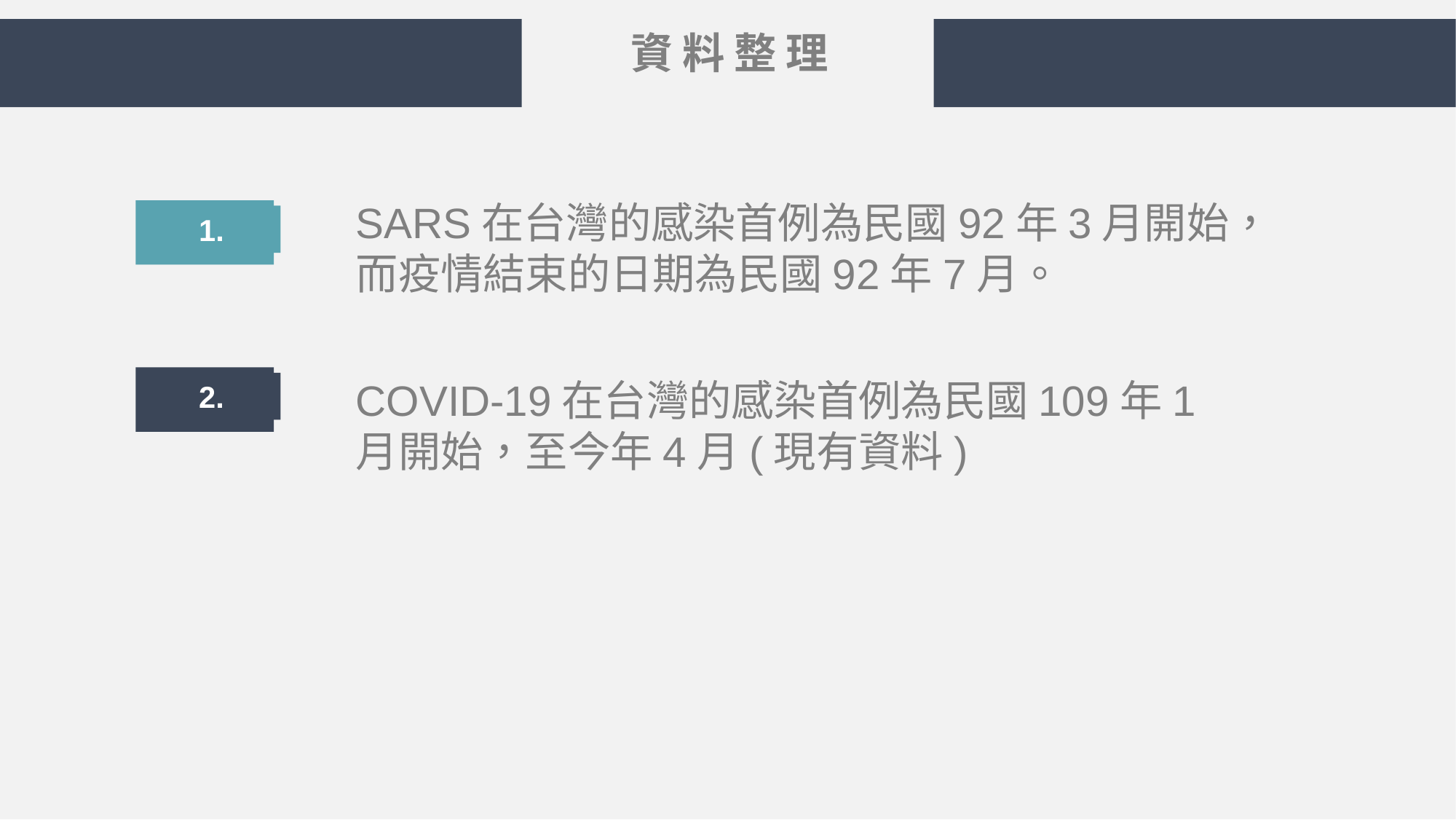

資料整理
SARS在台灣的感染首例為民國92年3月開始，而疫情結束的日期為民國92年7月。

COVID-19在台灣的感染首例為民國109年1月開始，至今年4月(現有資料)

1.

2.